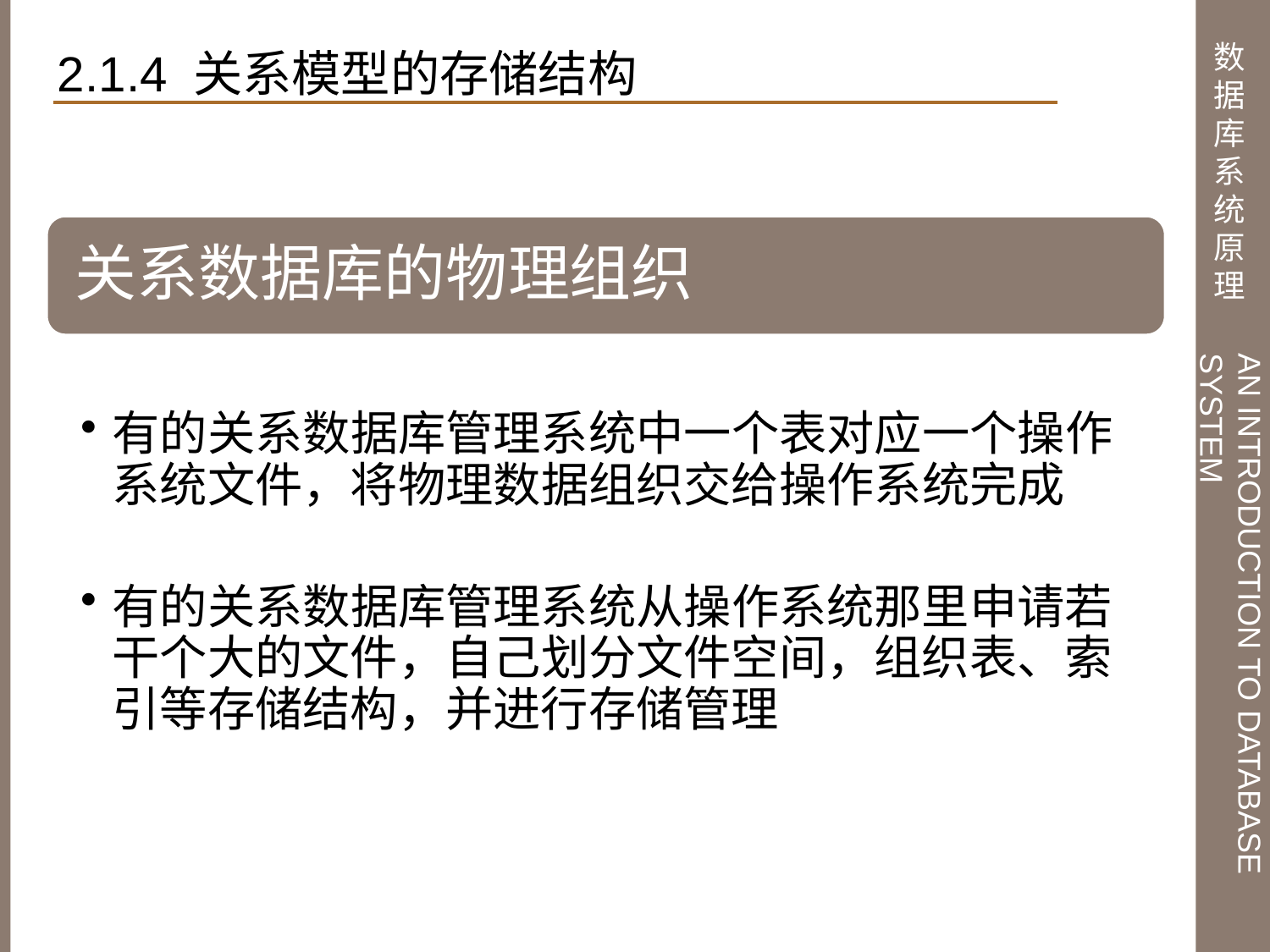

2.1.4 关系模型的存储结构
关系数据库的物理组织

有的关系数据库管理系统中一个表对应一个操作系统文件，将物理数据组织交给操作系统完成

有的关系数据库管理系统从操作系统那里申请若干个大的文件，自己划分文件空间，组织表、索引等存储结构，并进行存储管理